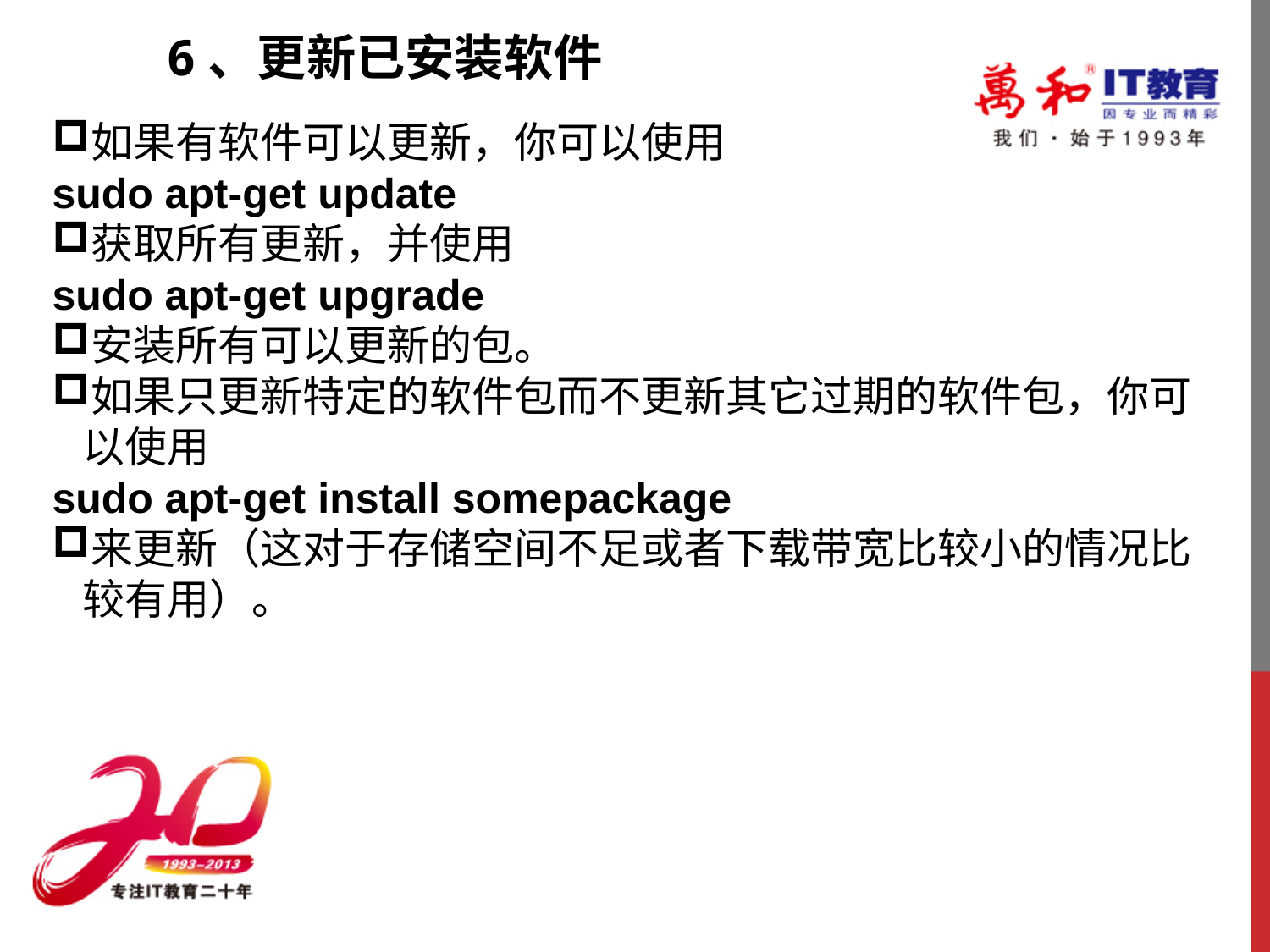

6、更新已安装软件
如果有软件可以更新，你可以使用
sudo apt-get update
获取所有更新，并使用
sudo apt-get upgrade
安装所有可以更新的包。
如果只更新特定的软件包而不更新其它过期的软件包，你可以使用
sudo apt-get install somepackage
来更新（这对于存储空间不足或者下载带宽比较小的情况比较有用）。